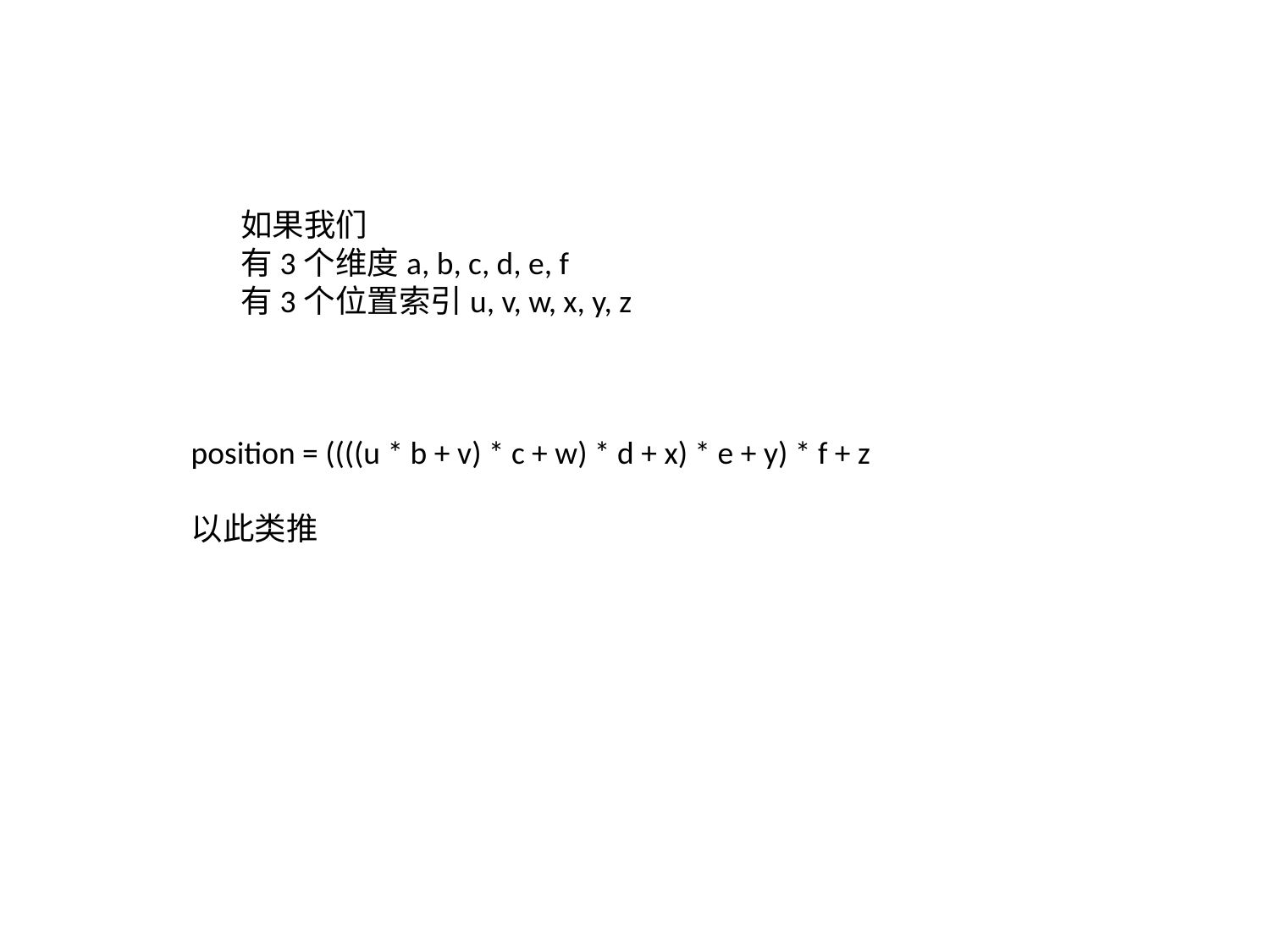

如果我们
有3个维度a, b, c, d, e, f
有3个位置索引u, v, w, x, y, z
position = ((((u * b + v) * c + w) * d + x) * e + y) * f + z

以此类推